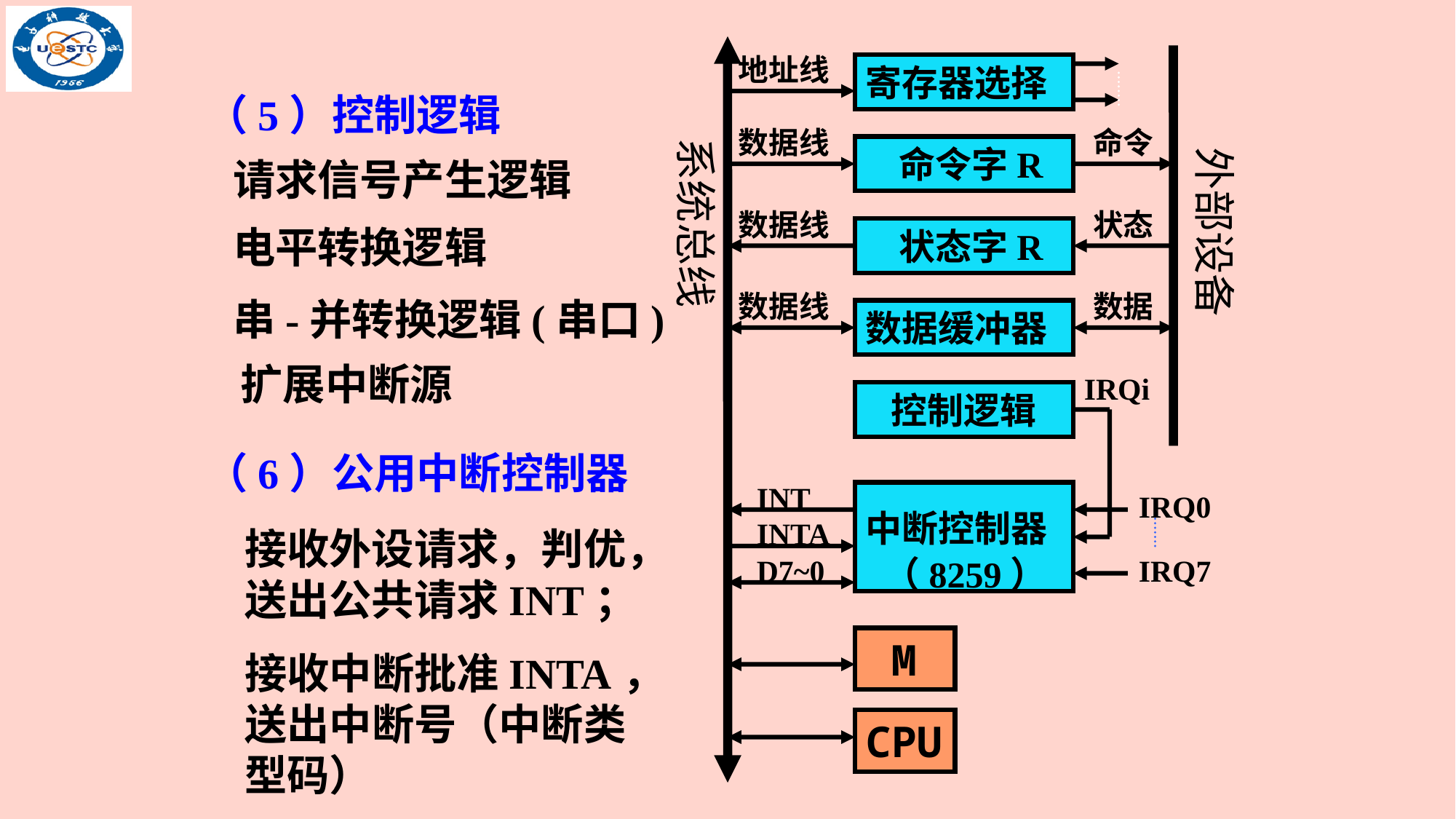

地址线

寄存器选择

数据线
命令
系统总线
   命令字R
外部设备

数据线
状态
   状态字R

数据线
数据
数据缓冲器

IRQi
  控制逻辑

INT

IRQ0
中断控制器

INTA

D7~0
（8259）
IRQ7

 M

CPU

（5）控制逻辑
请求信号产生逻辑
电平转换逻辑
串-并转换逻辑(串口)
扩展中断源
（6）公用中断控制器
接收外设请求，判优，送出公共请求INT；
接收中断批准INTA，送出中断号（中断类型码）